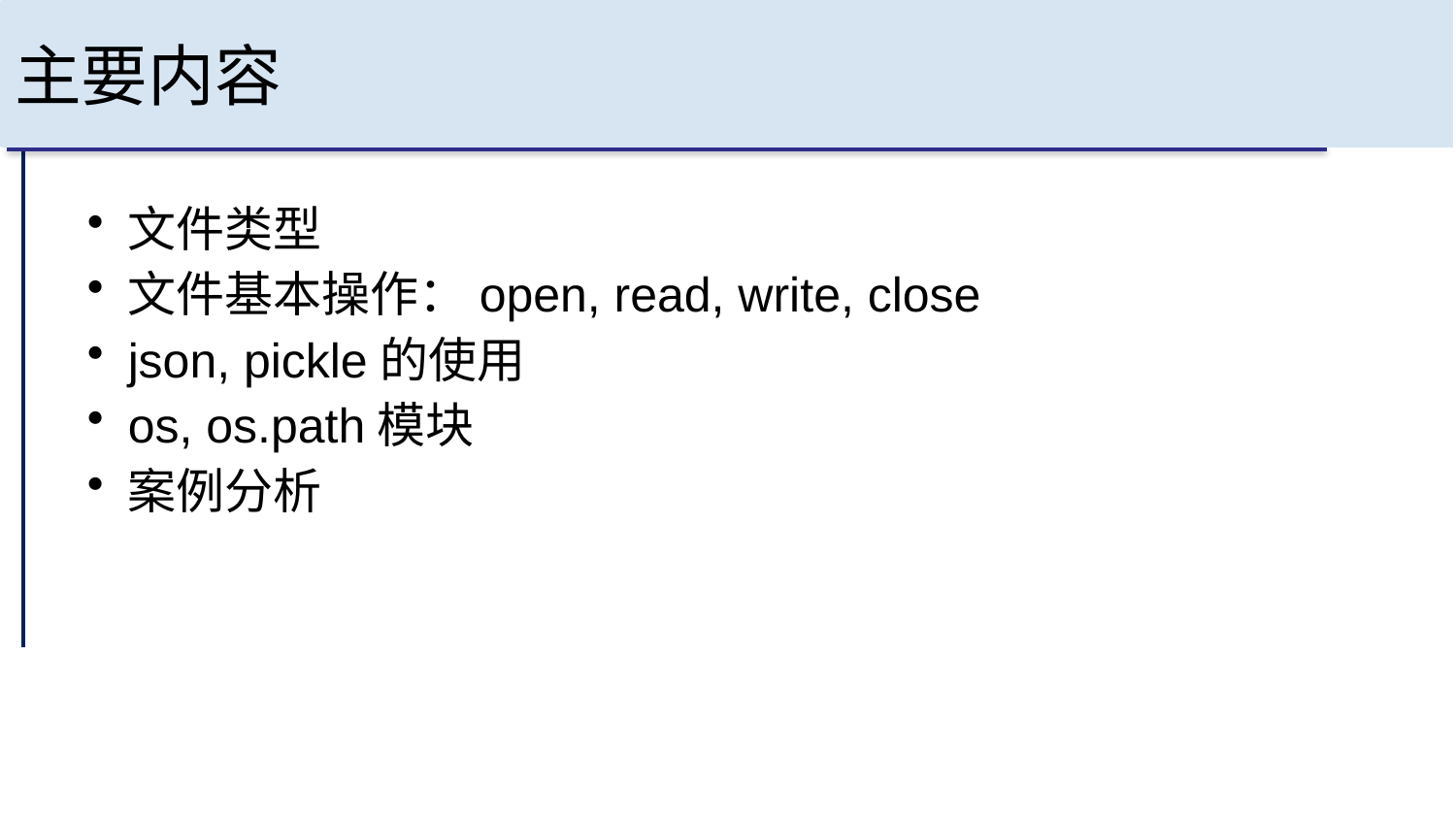

# 主要内容
文件类型
文件基本操作：open, read, write, close
json, pickle的使用
os, os.path模块
案例分析